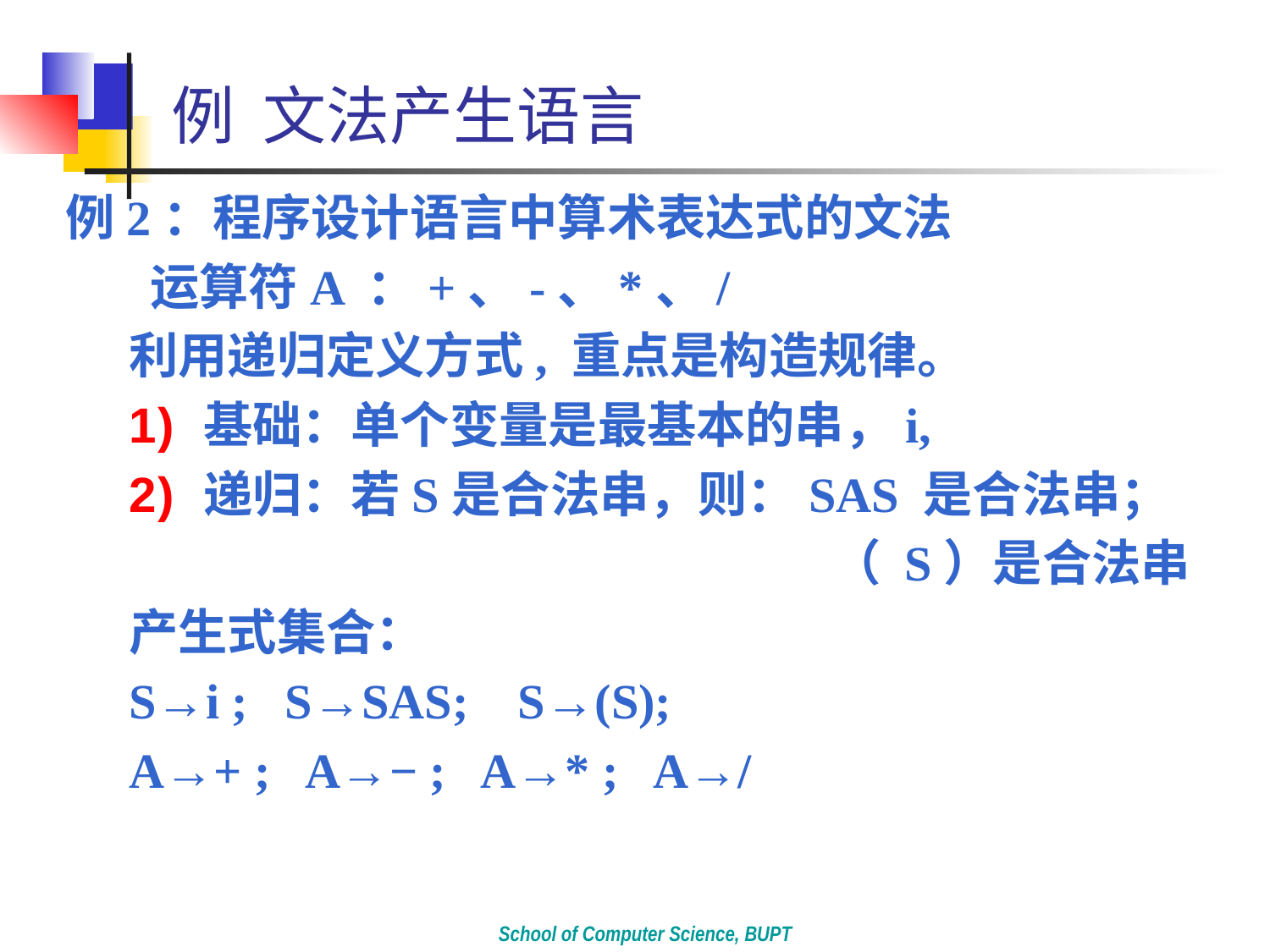

# 例  文法产生语言
例2：程序设计语言中算术表达式的文法
	运算符A ：+、-、*、/
利用递归定义方式, 重点是构造规律。
基础：单个变量是最基本的串，i,
递归：若S是合法串，则：SAS 是合法串；
   				     （ S）是合法串
产生式集合：
S→i ;   S→SAS;    S→(S);
A→+ ;   A→− ;   A→* ;   A→/
School of Computer Science, BUPT